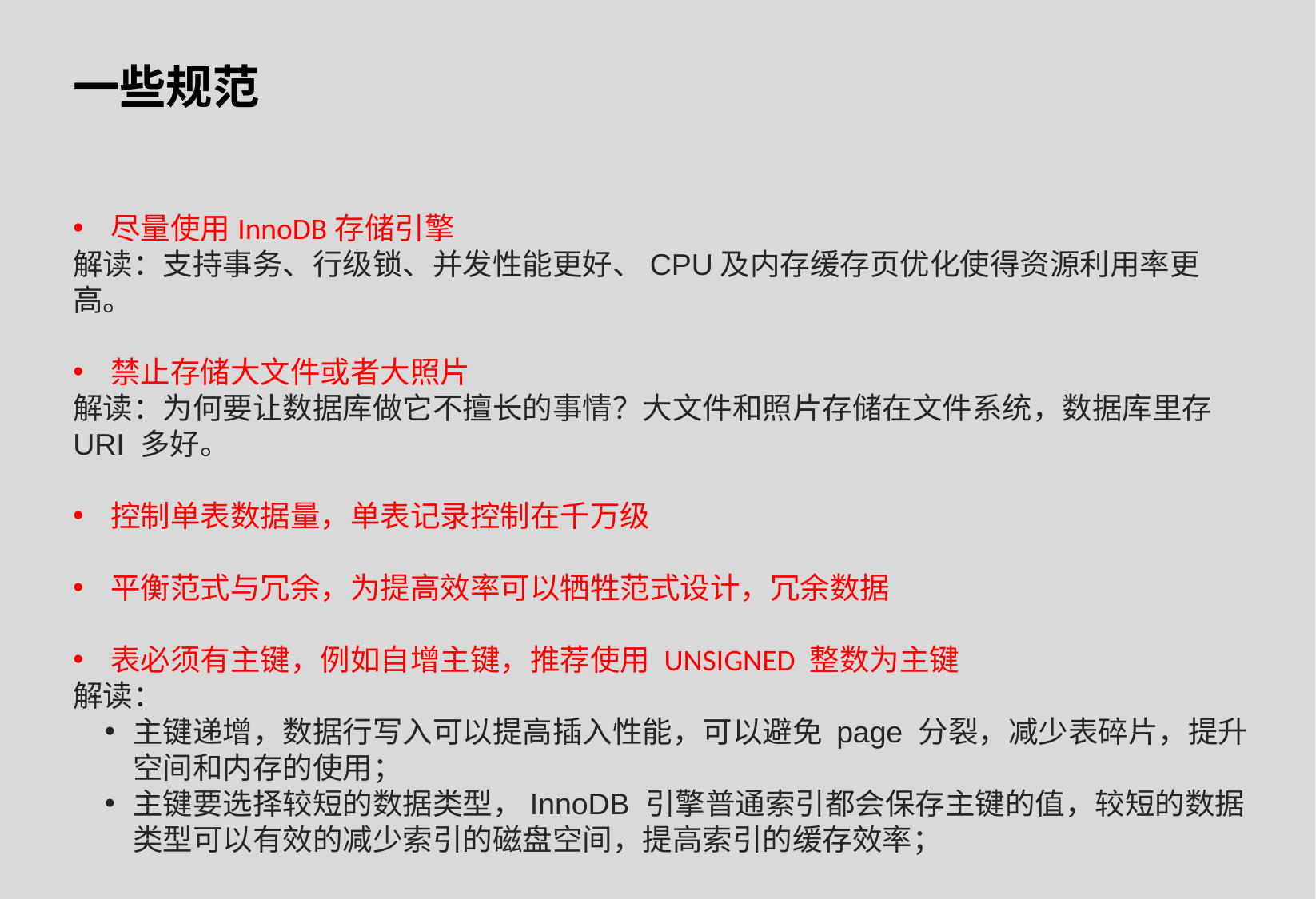

一些规范
尽量使用InnoDB存储引擎
解读：支持事务、行级锁、并发性能更好、CPU及内存缓存页优化使得资源利用率更高。

禁止存储大文件或者大照片
解读：为何要让数据库做它不擅长的事情？大文件和照片存储在文件系统，数据库里存 URI 多好。

控制单表数据量，单表记录控制在千万级

平衡范式与冗余，为提高效率可以牺牲范式设计，冗余数据

表必须有主键，例如自增主键，推荐使用 UNSIGNED 整数为主键
解读：
主键递增，数据行写入可以提高插入性能，可以避免 page 分裂，减少表碎片，提升空间和内存的使用；
主键要选择较短的数据类型，InnoDB 引擎普通索引都会保存主键的值，较短的数据类型可以有效的减少索引的磁盘空间，提高索引的缓存效率；